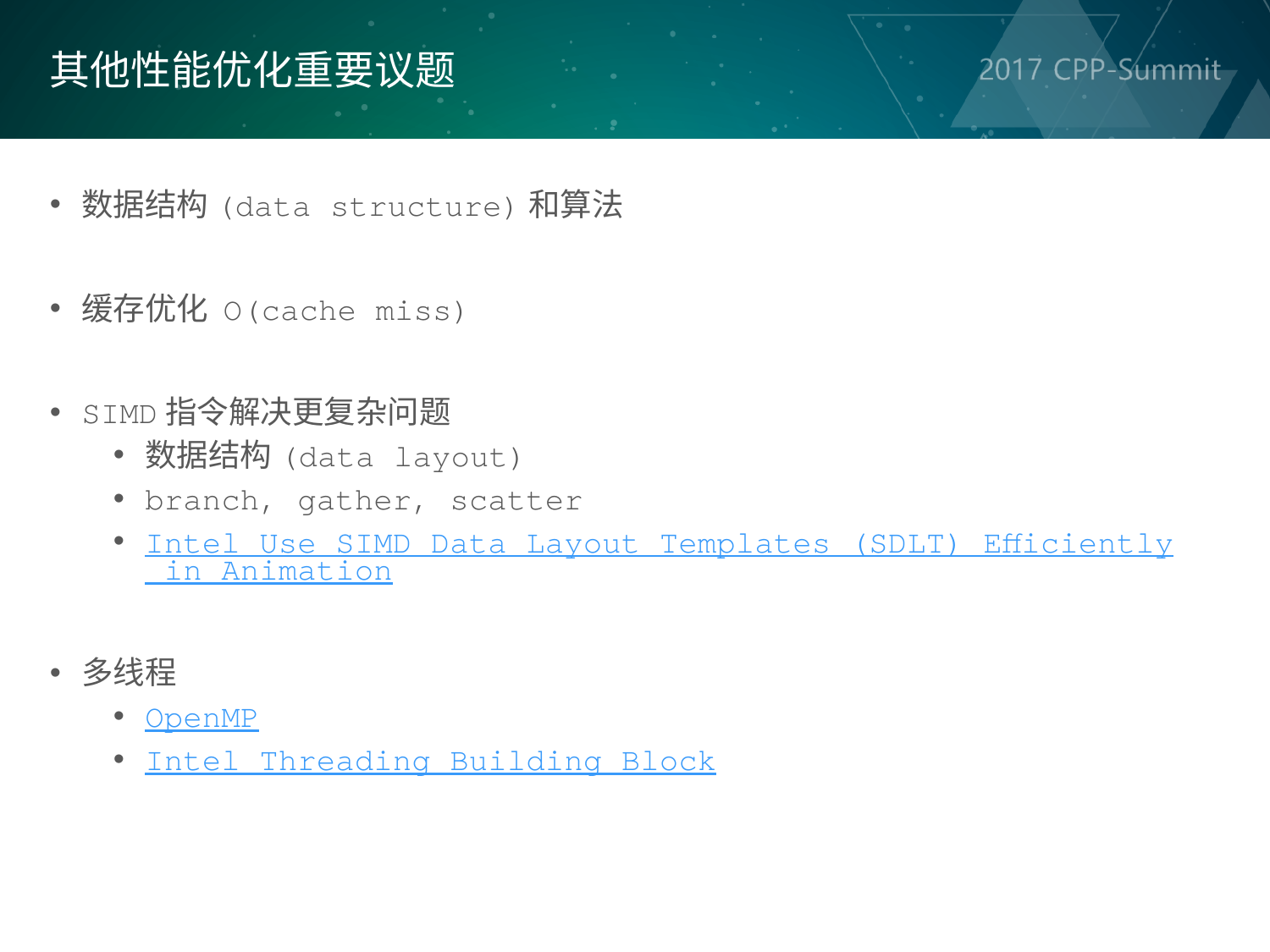

其他性能优化重要议题
数据结构(data structure)和算法

缓存优化 O(cache miss)

SIMD指令解决更复杂问题
数据结构(data layout)
branch, gather, scatter
Intel Use SIMD Data Layout Templates (SDLT) Efficiently in Animation

多线程
OpenMP
Intel Threading Building Block